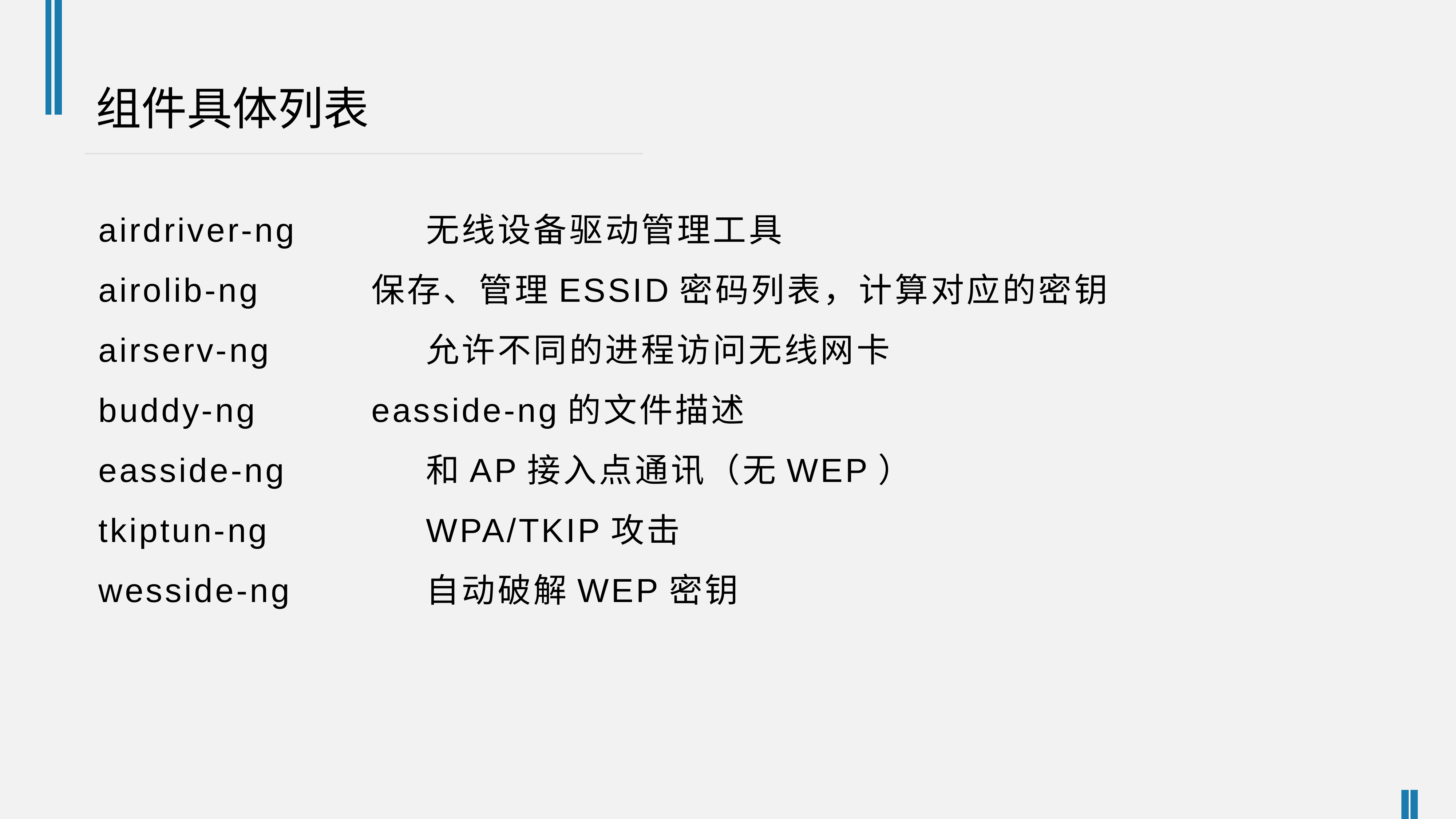

组件具体列表
airdriver-ng			无线设备驱动管理工具
airolib-ng			保存、管理ESSID密码列表，计算对应的密钥
airserv-ng			允许不同的进程访问无线网卡
buddy-ng			easside-ng的文件描述
easside-ng			和AP接入点通讯（无WEP）
tkiptun-ng			WPA/TKIP攻击
wesside-ng			自动破解WEP密钥